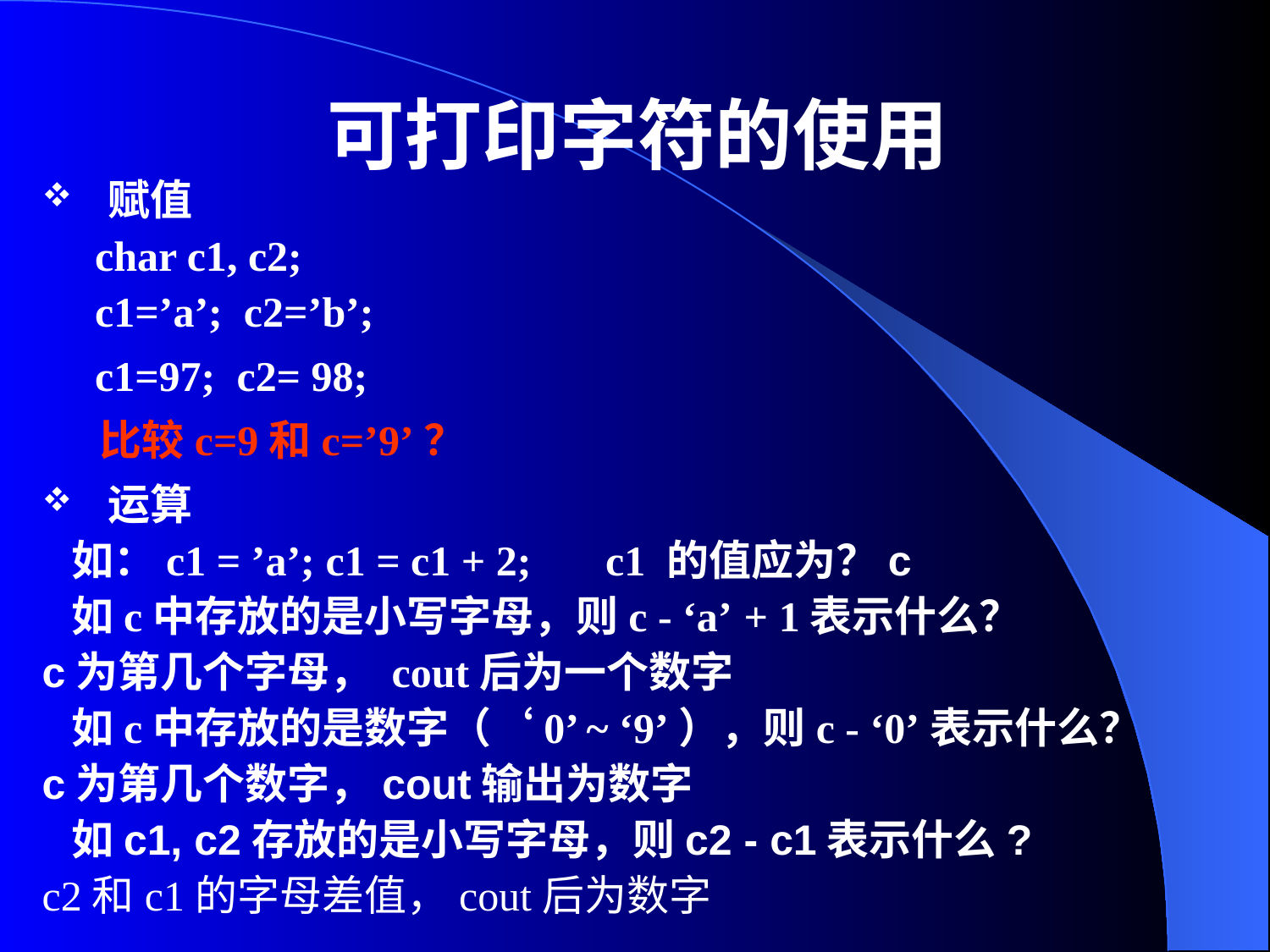

# 可打印字符的使用
赋值
     char c1, c2;
     c1=’a’;  c2=’b’;
     c1=97;  c2= 98;
     比较c=9和c=’9’？
运算
  如：c1 = ’a’; c1 = c1 + 2;       c1 的值应为？c
  如c中存放的是小写字母，则c - ‘a’ + 1表示什么？
c为第几个字母， cout后为一个数字
  如c中存放的是数字（‘0’ ~ ‘9’），则c - ‘0’表示什么？
c为第几个数字，cout输出为数字
  如c1, c2存放的是小写字母，则c2 - c1表示什么?
c2和c1的字母差值，cout后为数字